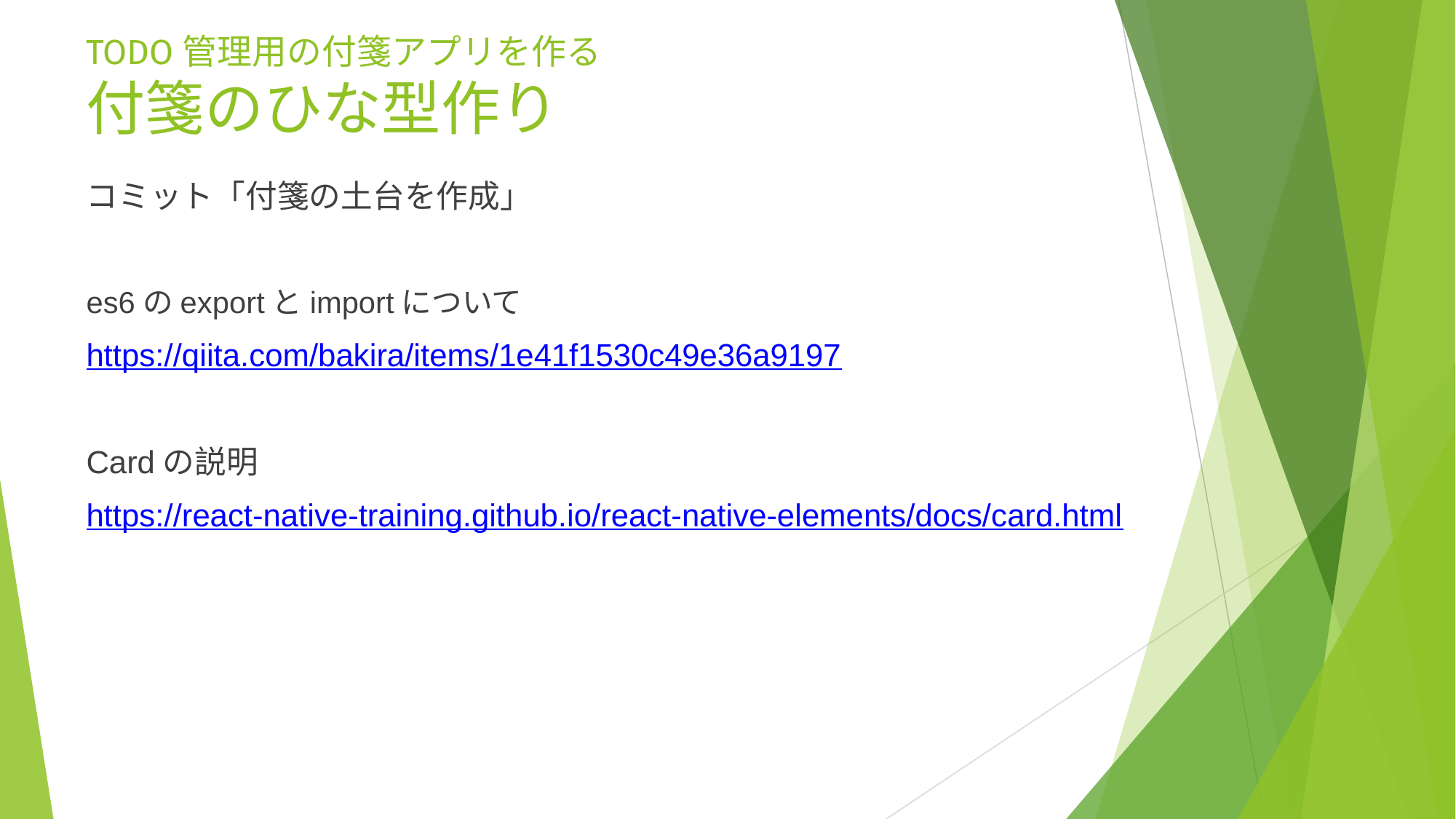

# TODO管理用の付箋アプリを作る 付箋のひな型作り
コミット「付箋の土台を作成」

es6のexportとimportについて
https://qiita.com/bakira/items/1e41f1530c49e36a9197

Cardの説明
https://react-native-training.github.io/react-native-elements/docs/card.html